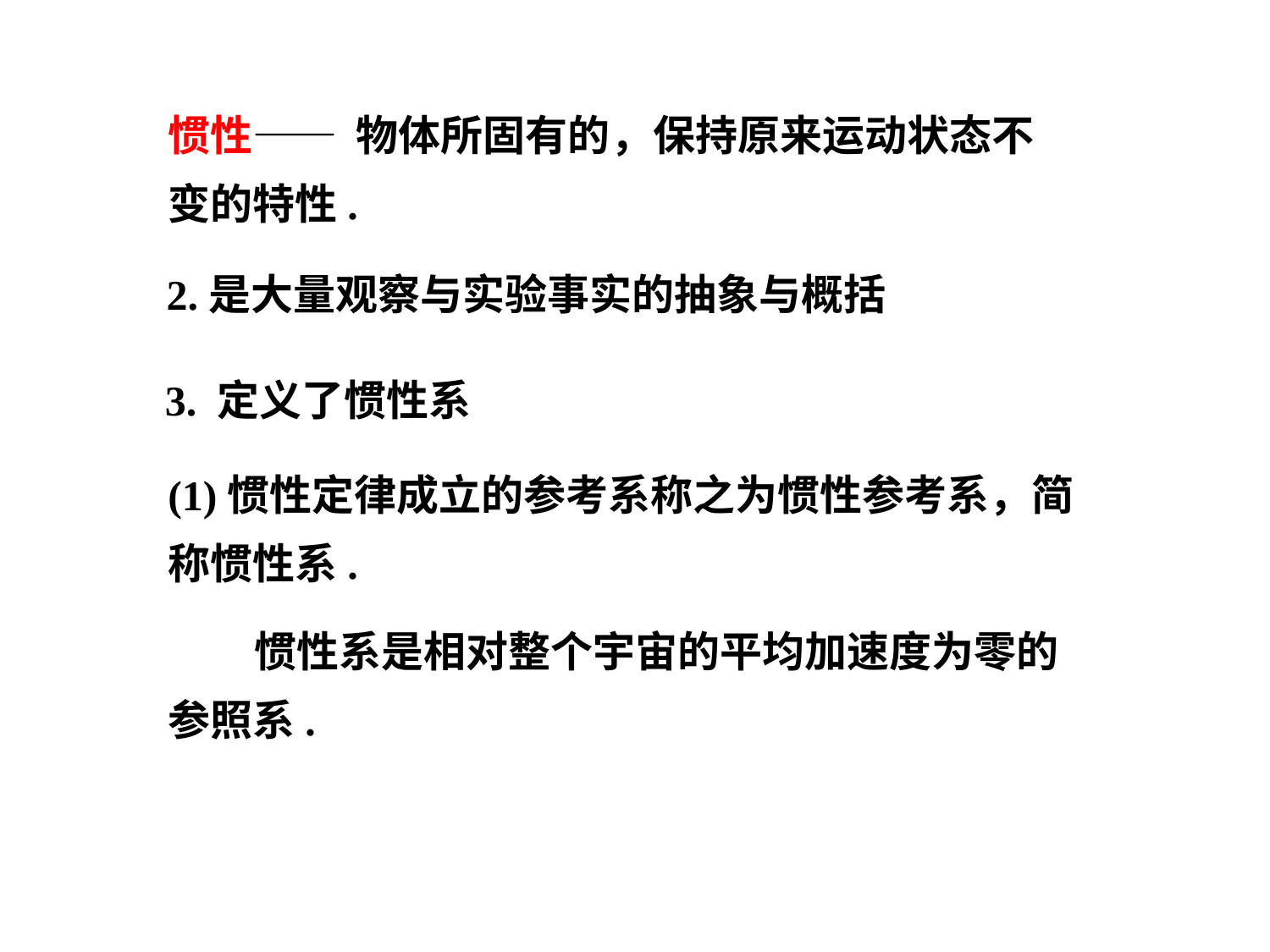

惯性——  物体所固有的，保持原来运动状态不变的特性.
2.是大量观察与实验事实的抽象与概括
3. 定义了惯性系
(1)惯性定律成立的参考系称之为惯性参考系，简称惯性系.
        惯性系是相对整个宇宙的平均加速度为零的参照系.